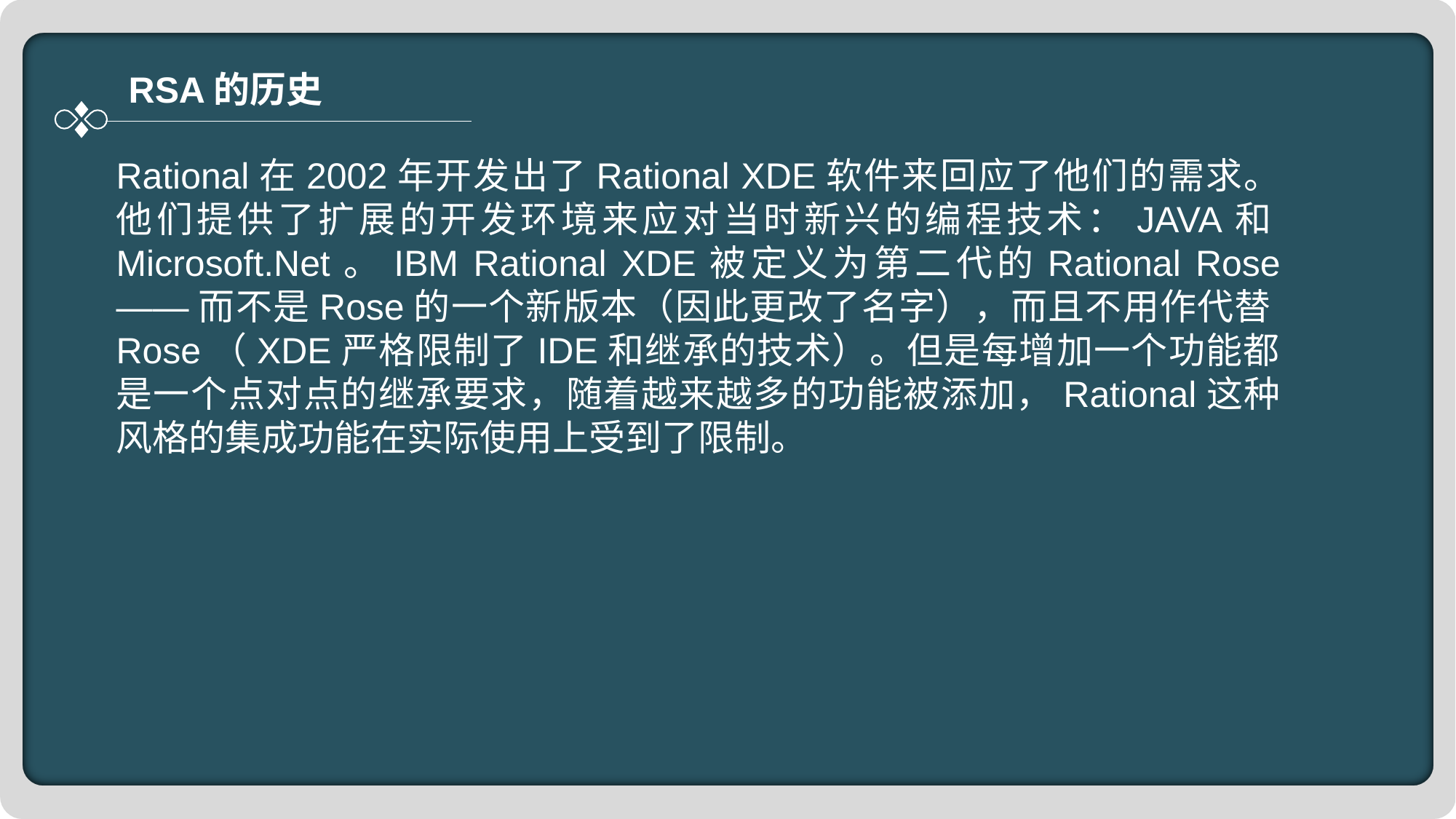

RSA的历史

Rational在2002年开发出了Rational XDE软件来回应了他们的需求。他们提供了扩展的开发环境来应对当时新兴的编程技术：JAVA和Microsoft.Net。IBM Rational XDE被定义为第二代的Rational Rose——而不是Rose的一个新版本（因此更改了名字），而且不用作代替Rose（XDE严格限制了IDE和继承的技术）。但是每增加一个功能都是一个点对点的继承要求，随着越来越多的功能被添加，Rational这种风格的集成功能在实际使用上受到了限制。